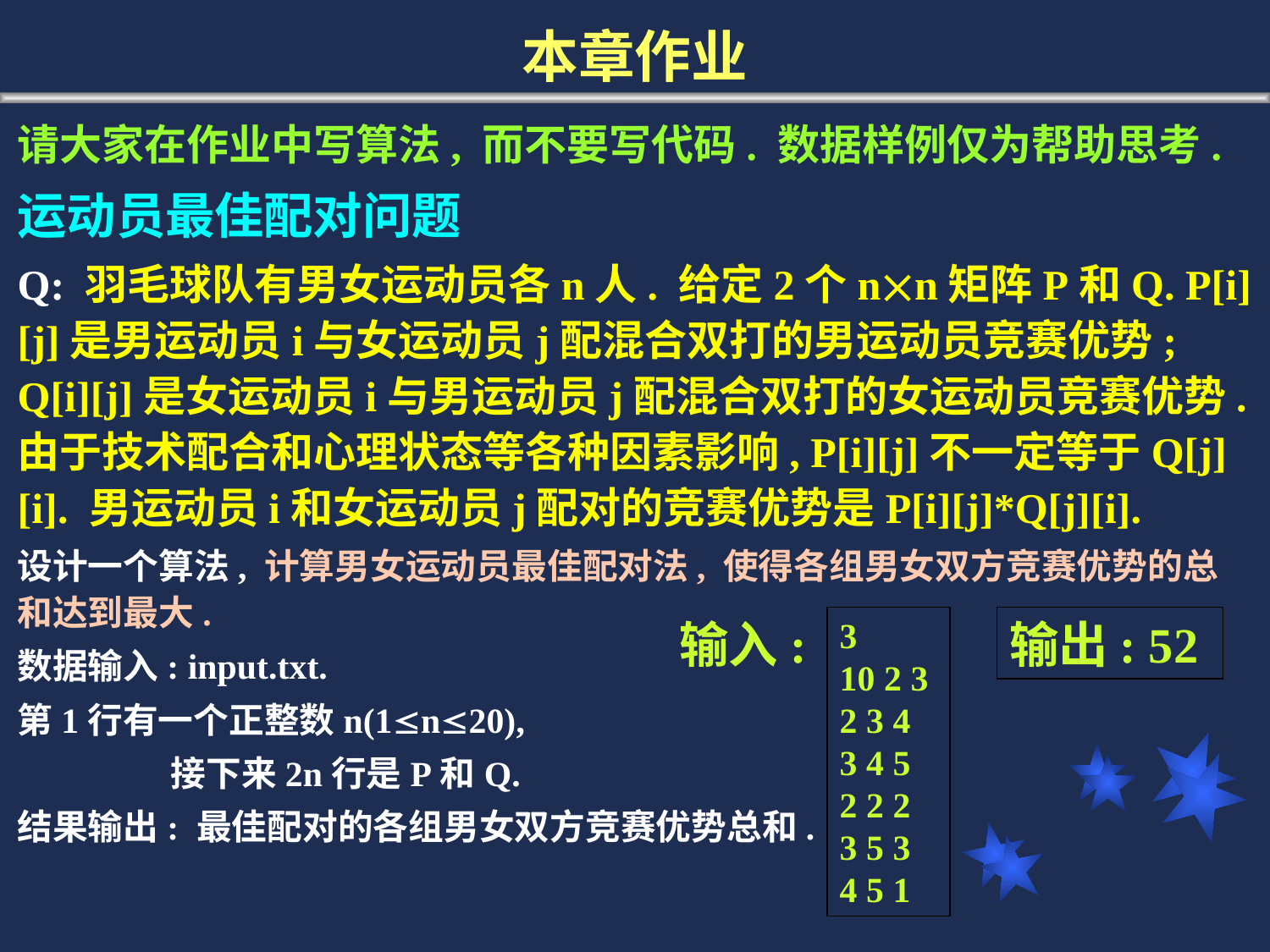

# 本章作业
请大家在作业中写算法, 而不要写代码. 数据样例仅为帮助思考.
运动员最佳配对问题
Q: 羽毛球队有男女运动员各n人. 给定2个n×n矩阵P和Q. P[i][j]是男运动员i与女运动员j配混合双打的男运动员竞赛优势; Q[i][j]是女运动员i与男运动员j配混合双打的女运动员竞赛优势. 由于技术配合和心理状态等各种因素影响, P[i][j]不一定等于Q[j][i]. 男运动员i和女运动员j配对的竞赛优势是P[i][j]*Q[j][i].
设计一个算法, 计算男女运动员最佳配对法, 使得各组男女双方竞赛优势的总和达到最大.
数据输入: input.txt.
第1行有一个正整数n(1≤n≤20),
                  接下来2n行是P和Q.
结果输出: 最佳配对的各组男女双方竞赛优势总和.
输出: 52
输入:
3
10 2 3
2 3 4
3 4 5
2 2 2
3 5 3
4 5 1